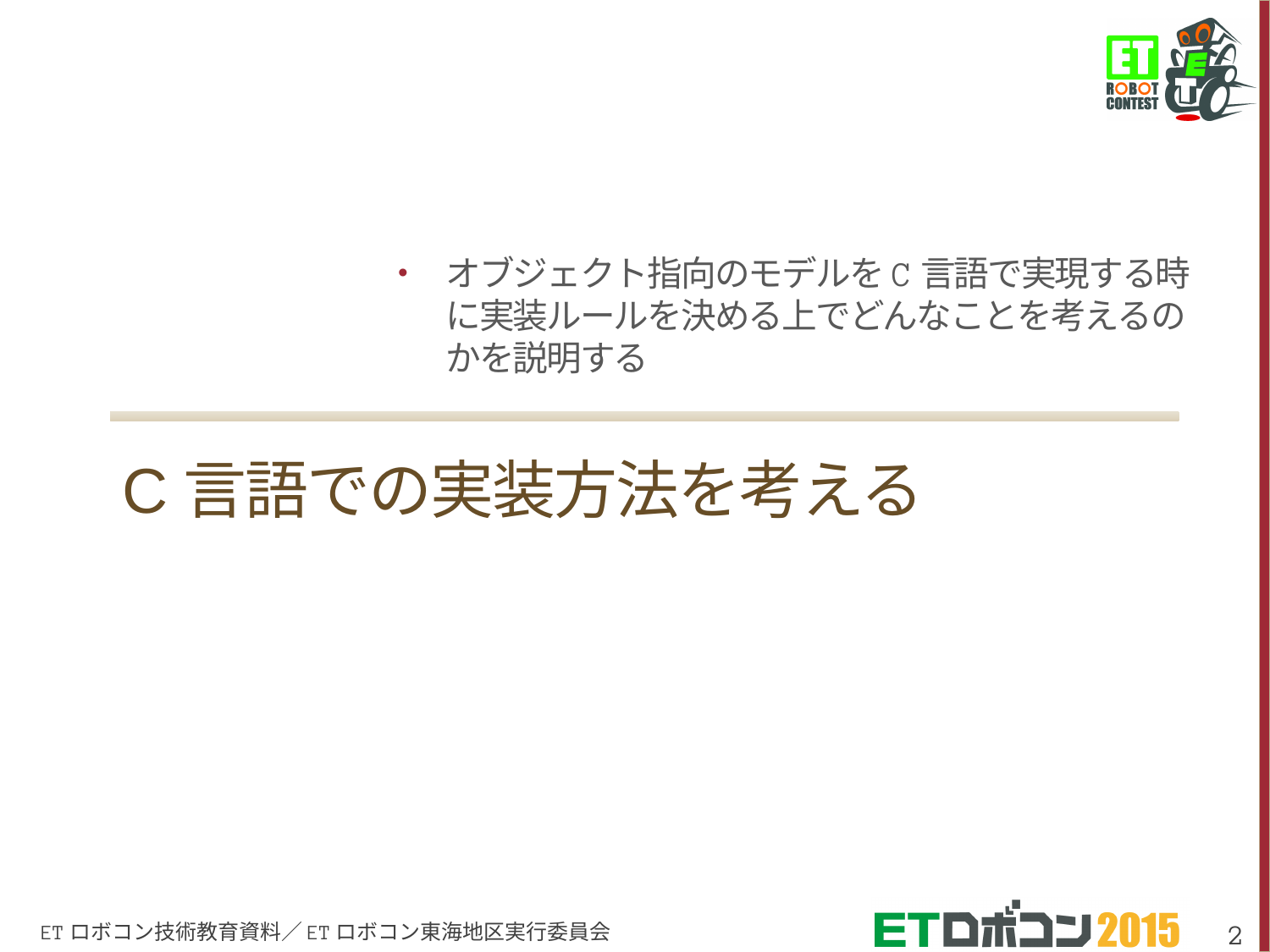

オブジェクト指向のモデルをC言語で実現する時に実装ルールを決める上でどんなことを考えるのかを説明する
# C言語での実装方法を考える
ETロボコン技術教育資料／ETロボコン東海地区実行委員会
2